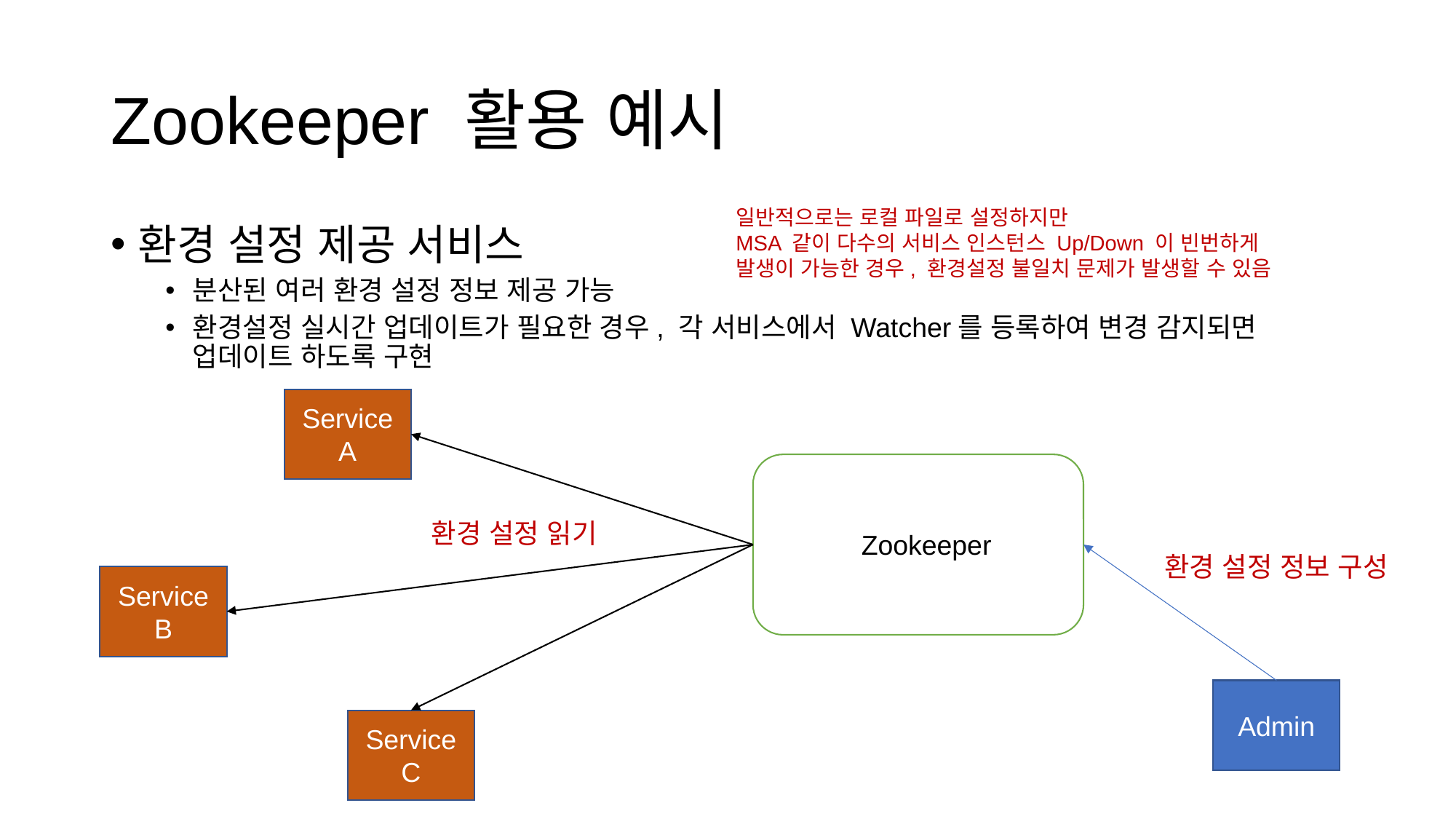

# Zookeeper 활용 예시
일반적으로는 로컬 파일로 설정하지만
MSA 같이 다수의 서비스 인스턴스 Up/Down 이 빈번하게
발생이 가능한 경우, 환경설정 불일치 문제가 발생할 수 있음
환경 설정 제공 서비스
분산된 여러 환경 설정 정보 제공 가능
환경설정 실시간 업데이트가 필요한 경우, 각 서비스에서 Watcher를 등록하여 변경 감지되면 업데이트 하도록 구현

Service A

환경 설정 읽기
Zookeeper
환경 설정 정보 구성
Service B
Admin
Service C